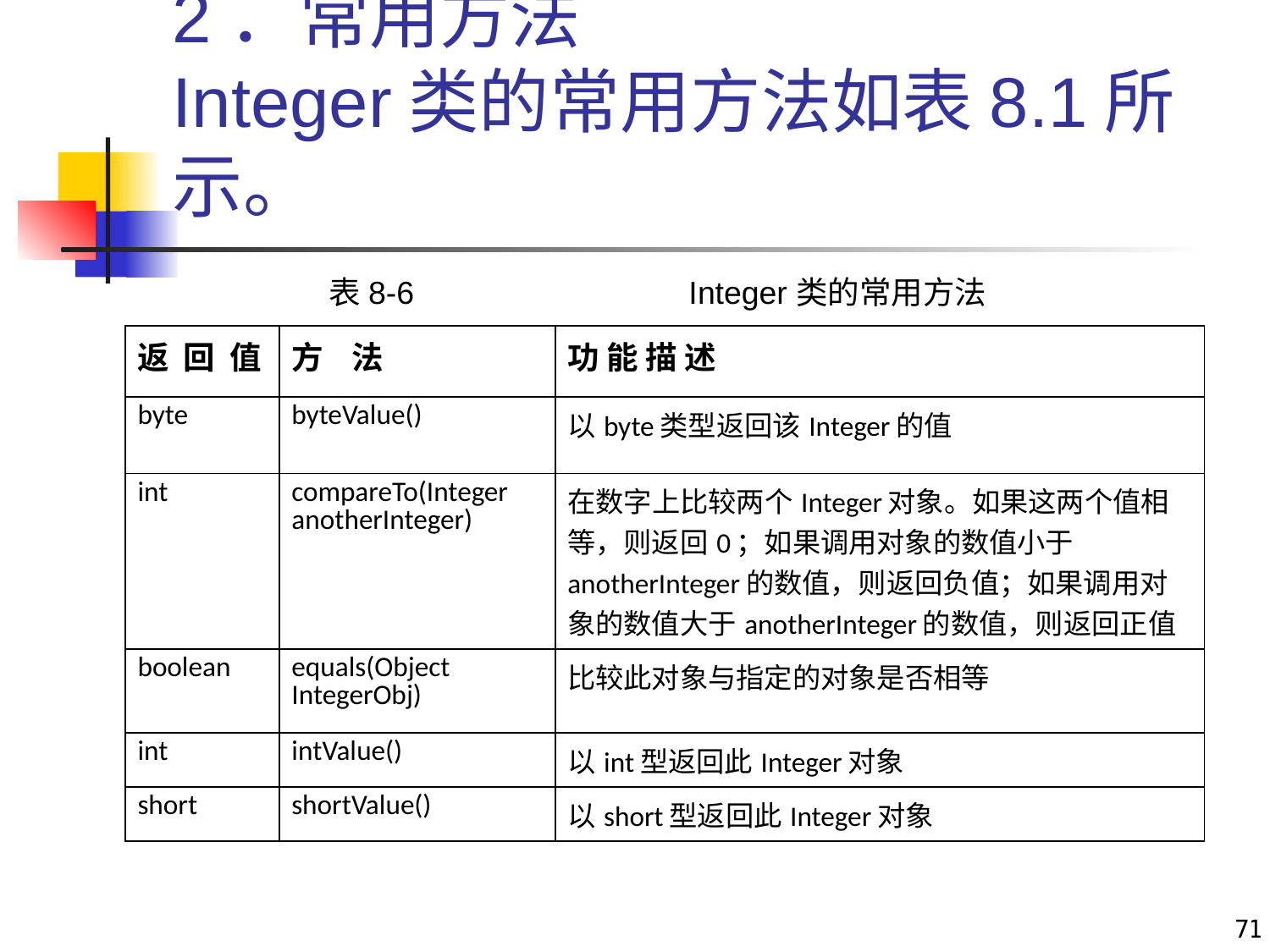

# 2．常用方法 Integer类的常用方法如表8.1所示。
表8-6                               Integer类的常用方法
| 返 回 值 | 方 法 | 功 能 描 述 |
| --- | --- | --- |
| byte | byteValue() | 以byte类型返回该Integer的值 |
| int | compareTo(Integer anotherInteger) | 在数字上比较两个Integer对象。如果这两个值相等，则返回0；如果调用对象的数值小于anotherInteger的数值，则返回负值；如果调用对象的数值大于anotherInteger的数值，则返回正值 |
| boolean | equals(Object IntegerObj) | 比较此对象与指定的对象是否相等 |
| int | intValue() | 以int型返回此Integer对象 |
| short | shortValue() | 以short型返回此Integer对象 |
71